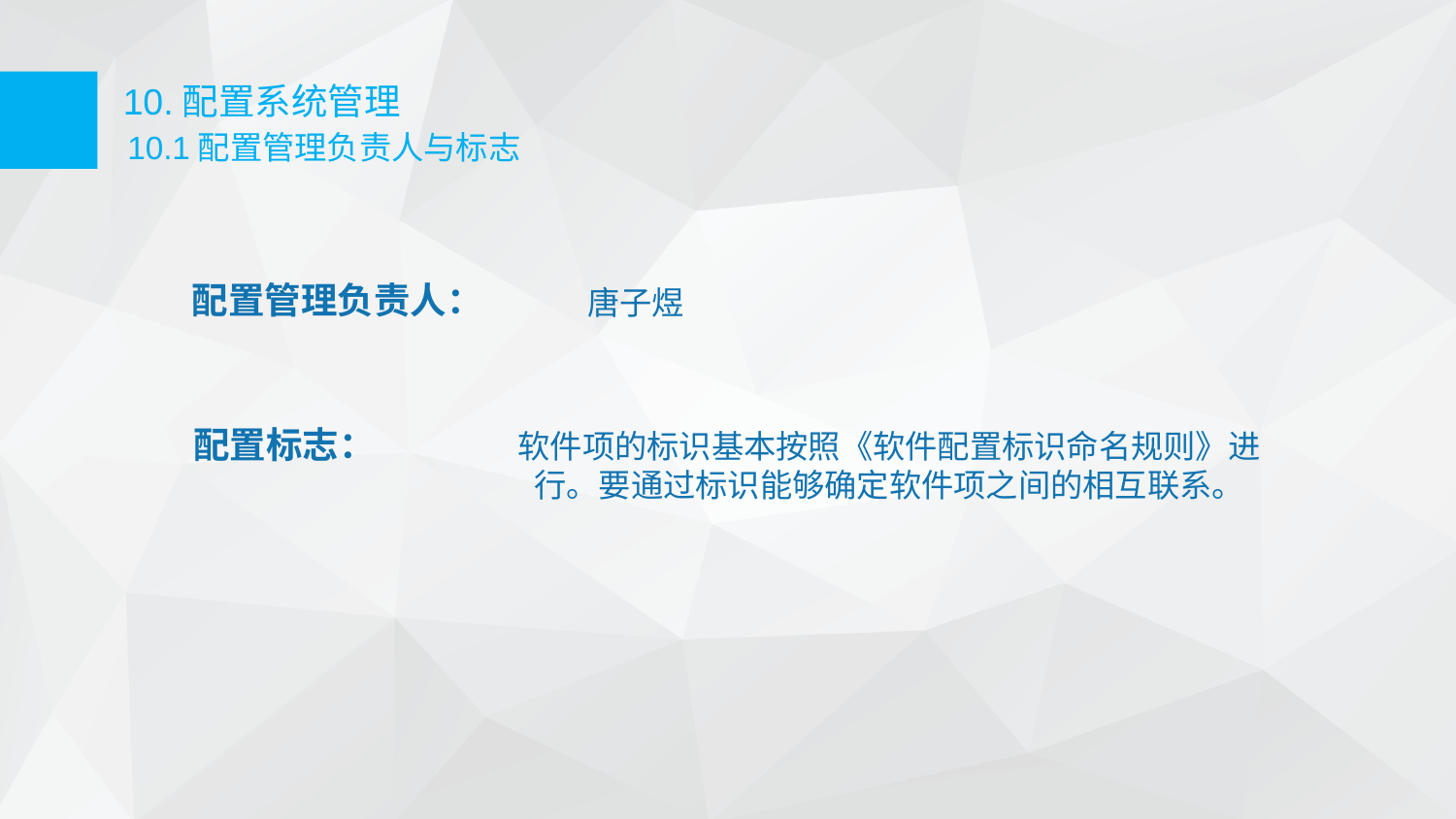

10.配置系统管理
10.1配置管理负责人与标志
配置管理负责人：
唐子煜
配置标志：
软件项的标识基本按照《软件配置标识命名规则》进行。要通过标识能够确定软件项之间的相互联系。